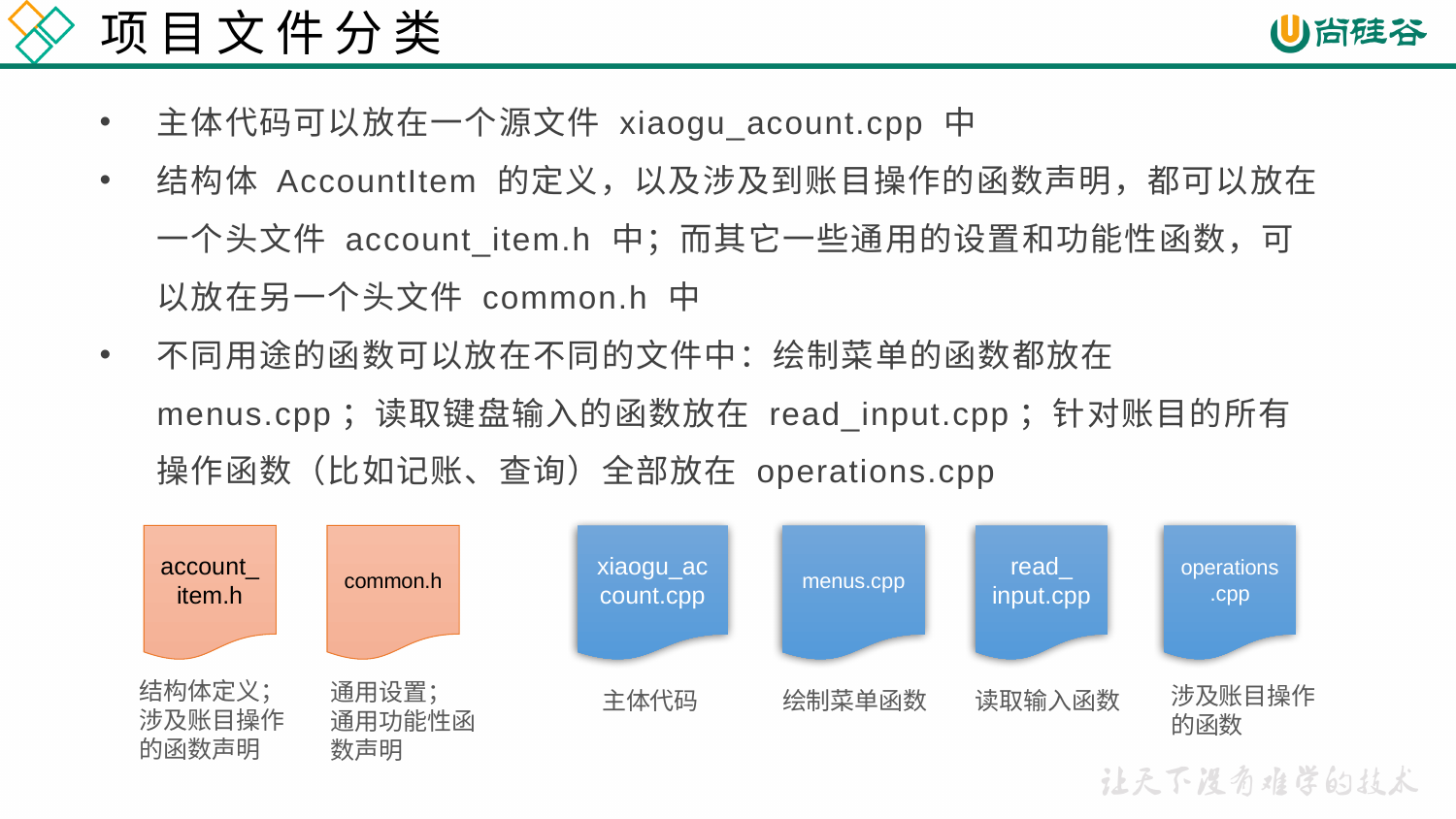

# 项目文件分类
主体代码可以放在一个源文件 xiaogu_acount.cpp 中
结构体 AccountItem 的定义，以及涉及到账目操作的函数声明，都可以放在一个头文件 account_item.h 中；而其它一些通用的设置和功能性函数，可以放在另一个头文件 common.h 中
不同用途的函数可以放在不同的文件中：绘制菜单的函数都放在 menus.cpp；读取键盘输入的函数放在 read_input.cpp；针对账目的所有操作函数（比如记账、查询）全部放在 operations.cpp
account_item.h
common.h
xiaogu_account.cpp
menus.cpp
read_
input.cpp
operations.cpp
结构体定义；涉及账目操作的函数声明
通用设置；
通用功能性函数声明
涉及账目操作的函数
主体代码
绘制菜单函数
读取输入函数